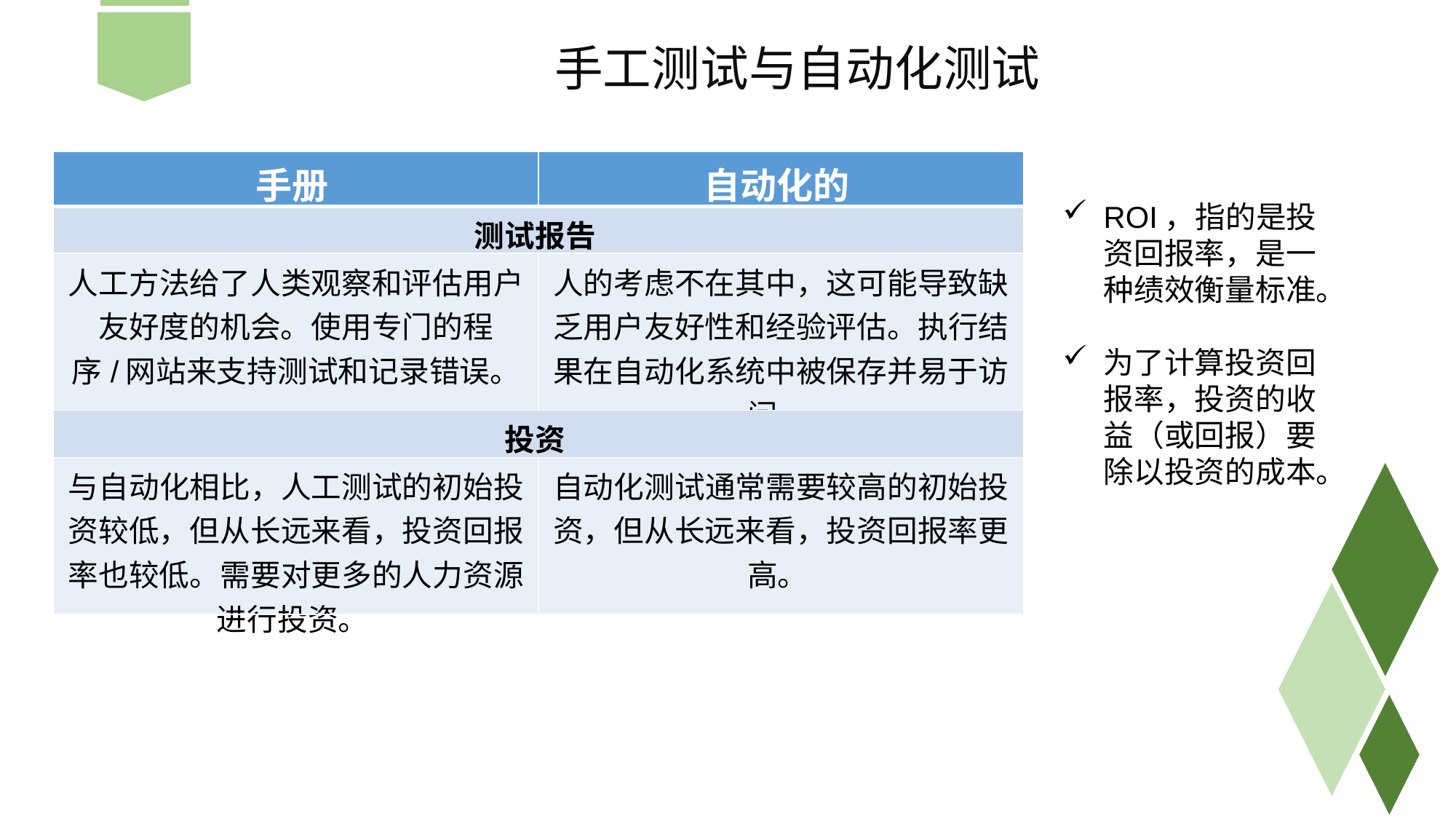

手工测试与自动化测试
| 手册 | 自动化的 |
| --- | --- |
| 测试报告 |  |
| 人工方法给了人类观察和评估用户友好度的机会。使用专门的程序/网站来支持测试和记录错误。 | 人的考虑不在其中，这可能导致缺乏用户友好性和经验评估。执行结果在自动化系统中被保存并易于访问。 |
| 投资 |  |
| 与自动化相比，人工测试的初始投资较低，但从长远来看，投资回报率也较低。需要对更多的人力资源进行投资。 | 自动化测试通常需要较高的初始投资，但从长远来看，投资回报率更高。 |
ROI，指的是投资回报率，是一种绩效衡量标准。

为了计算投资回报率，投资的收益（或回报）要除以投资的成本。

37